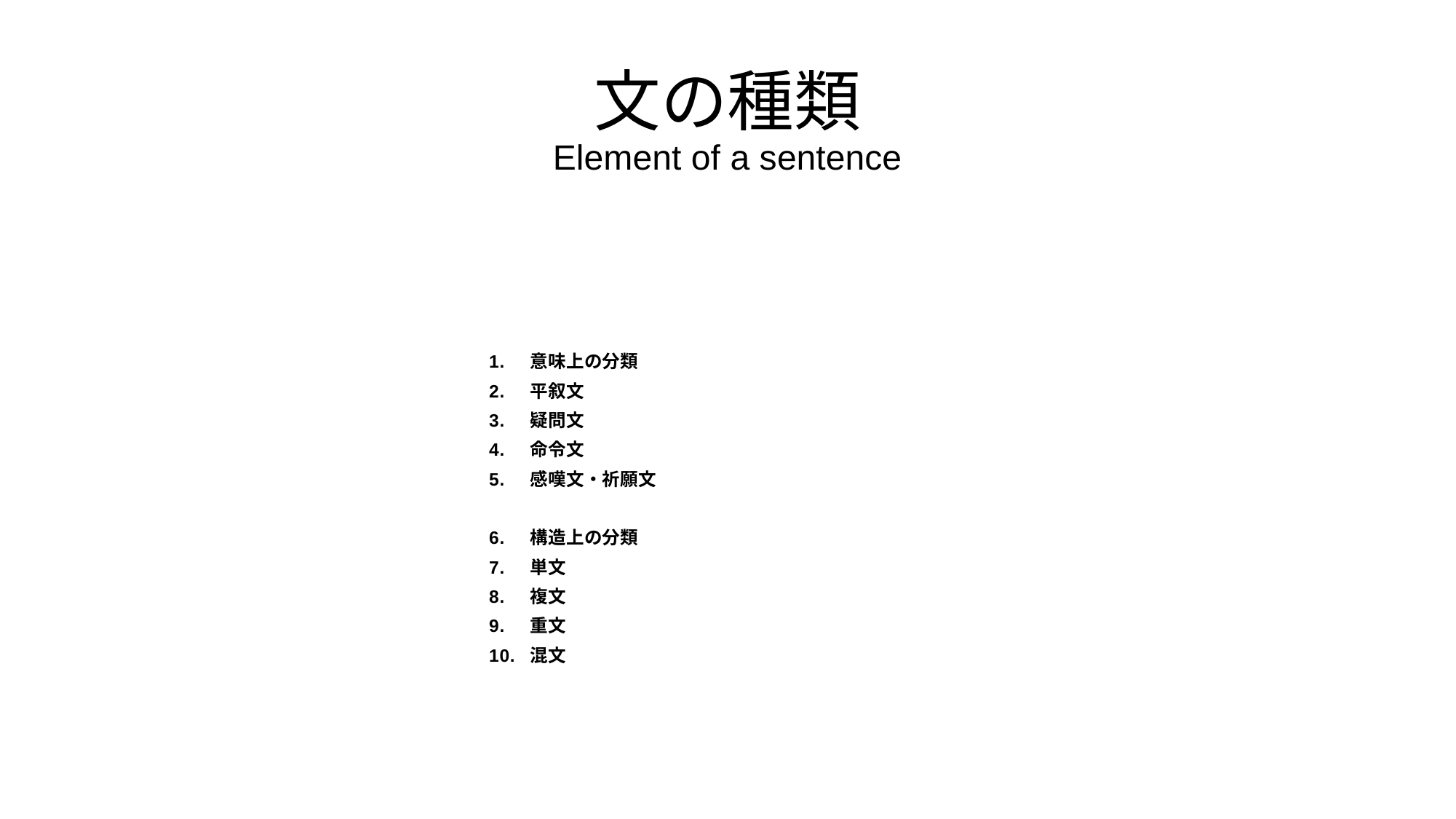

# 文の種類 Element of a sentence
意味上の分類
平叙文
疑問文
命令文
感嘆文・祈願文

構造上の分類
単文
複文
重文
混文